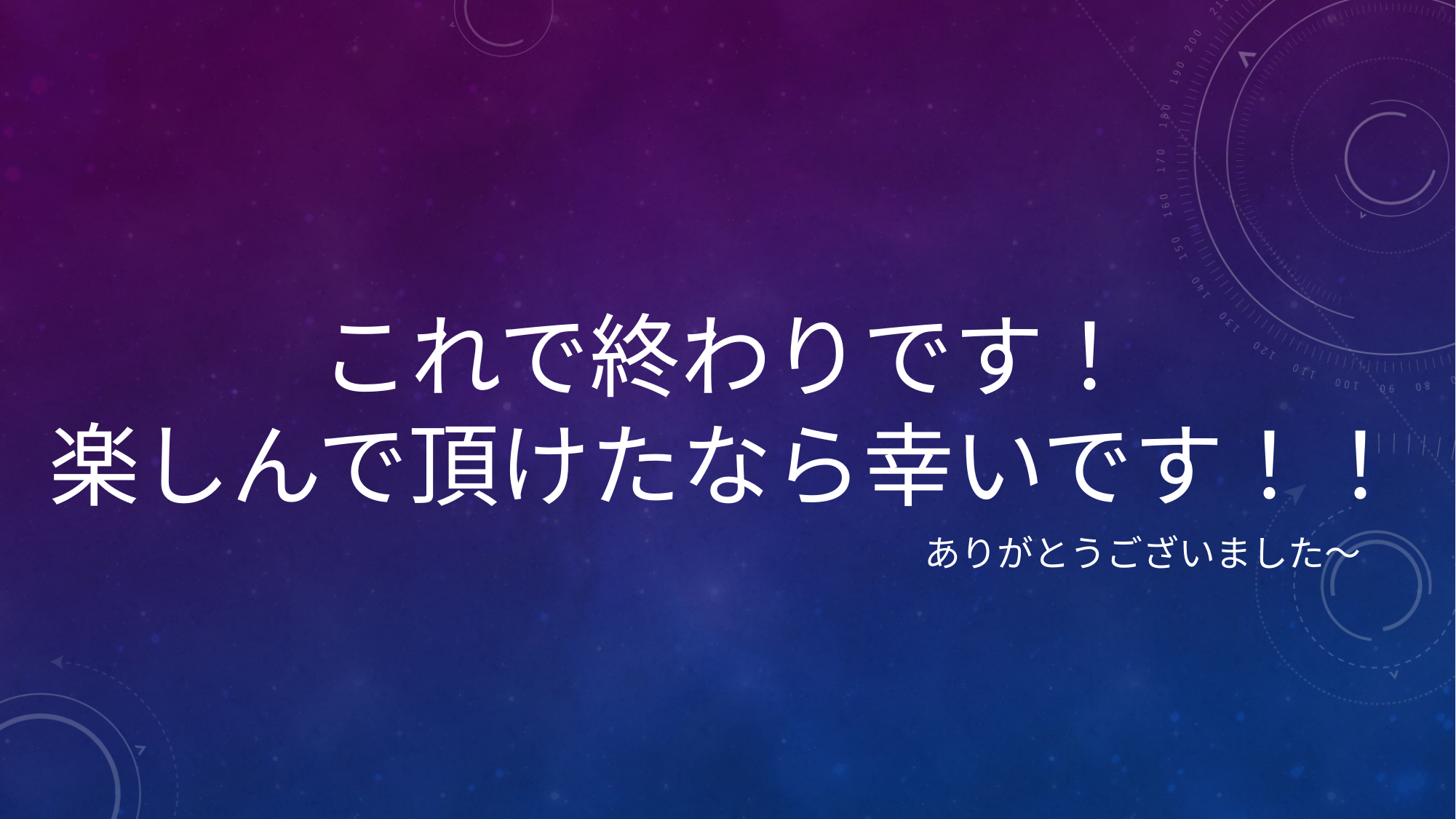

これで終わりです！
楽しんで頂けたなら幸いです！！
ありがとうございました～